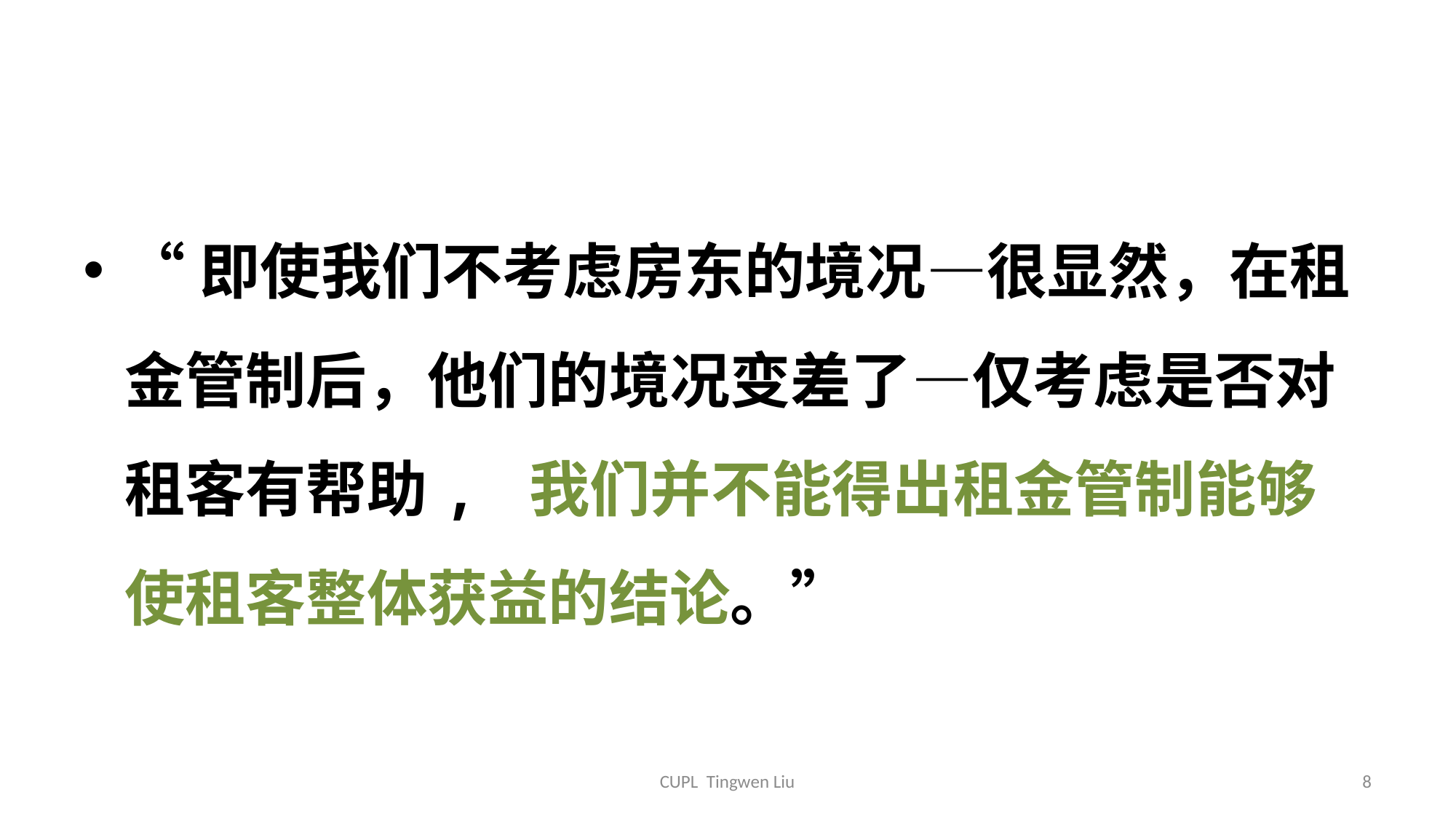

#
“即使我们不考虑房东的境况—很显然，在租金管制后，他们的境况变差了—仅考虑是否对租客有帮助, 我们并不能得出租金管制能够使租客整体获益的结论。”
CUPL  Tingwen Liu
8